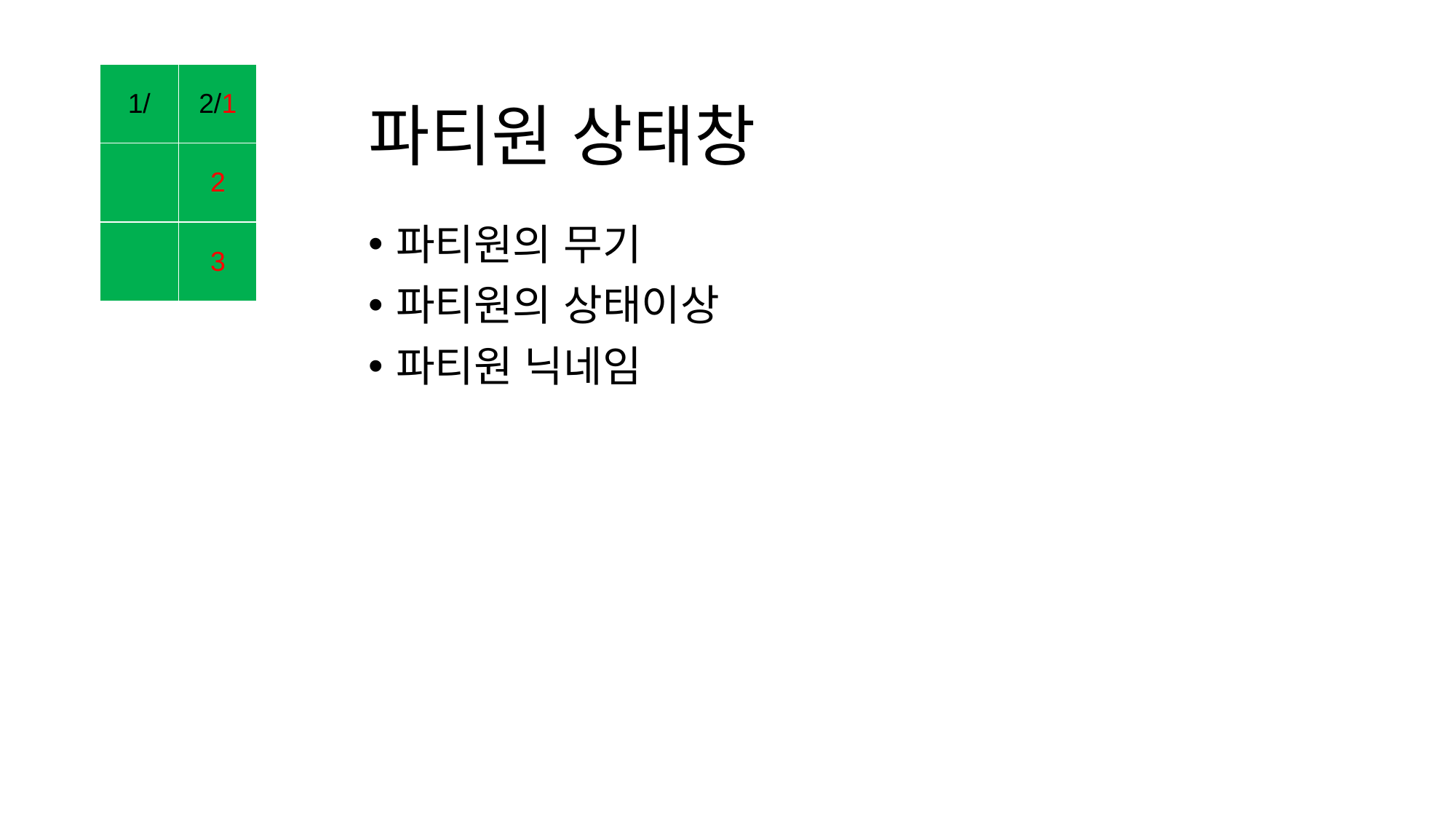

# 파티원 상태창
| 1/ | 2/1 |
| --- | --- |
|  | 2 |
|  | 3 |
파티원의 무기
파티원의 상태이상
파티원 닉네임